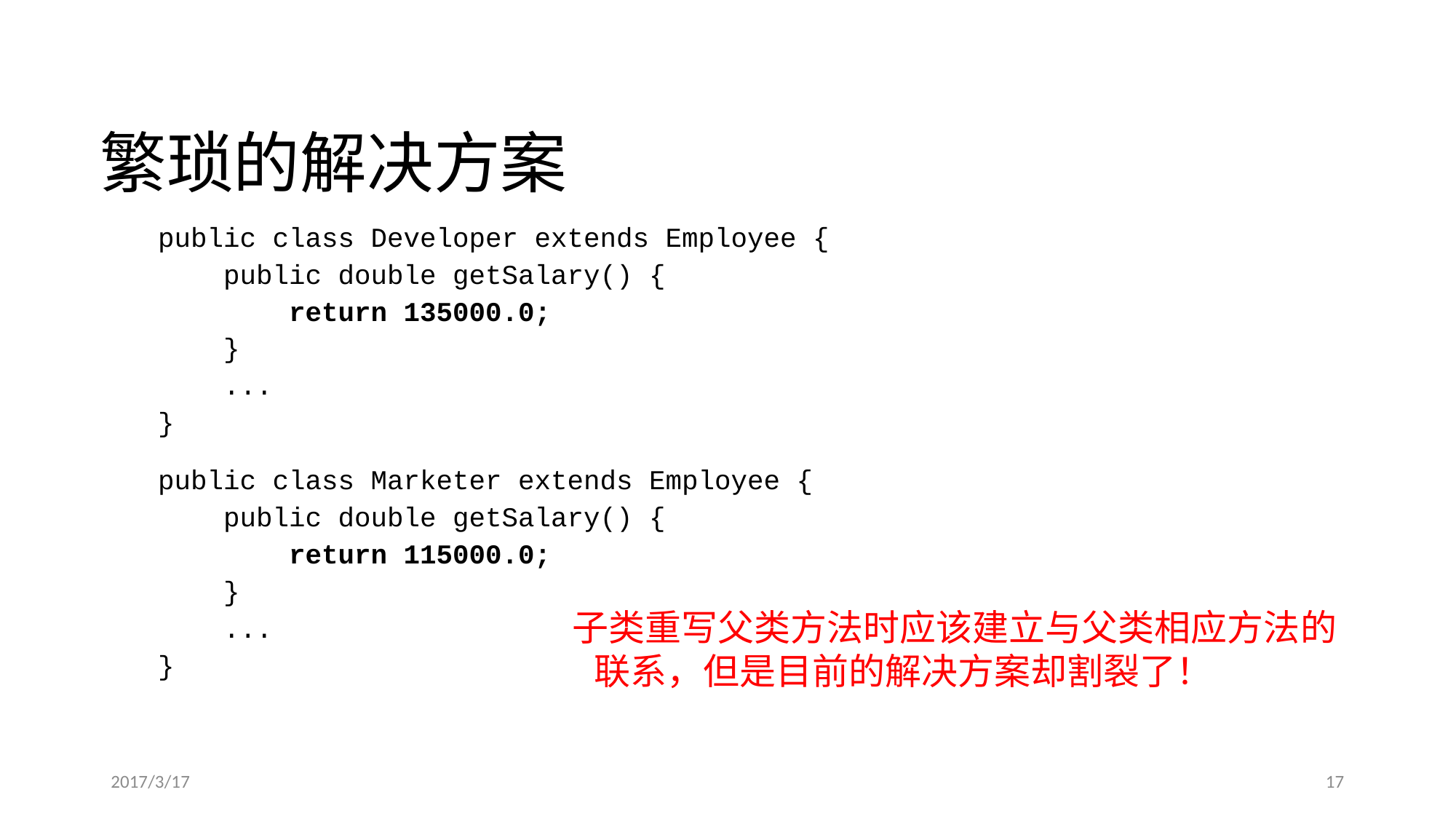

# 繁琐的解决方案
public class Developer extends Employee {
    public double getSalary() {
        return 135000.0;
    }
    ...
}

public class Marketer extends Employee {
    public double getSalary() {
        return 115000.0;
    }
    ...
}

子类重写父类方法时应该建立与父类相应方法的联系，但是目前的解决方案却割裂了！
2017/3/17
17